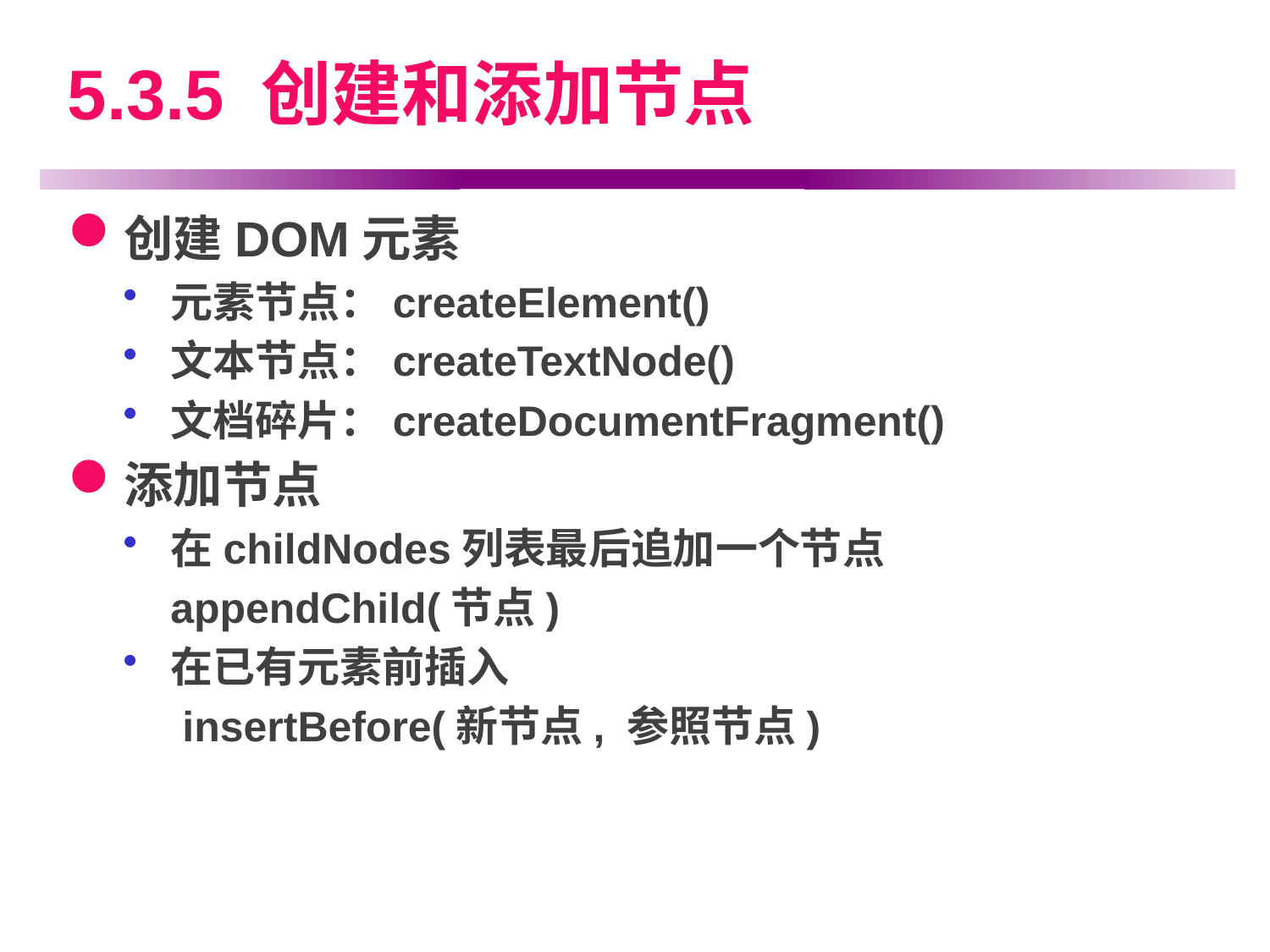

# 5.3.5 创建和添加节点
创建DOM元素
元素节点：createElement()
文本节点：createTextNode()
文档碎片：createDocumentFragment()
添加节点
在childNodes列表最后追加一个节点
    appendChild(节点)
在已有元素前插入
     insertBefore(新节点, 参照节点)